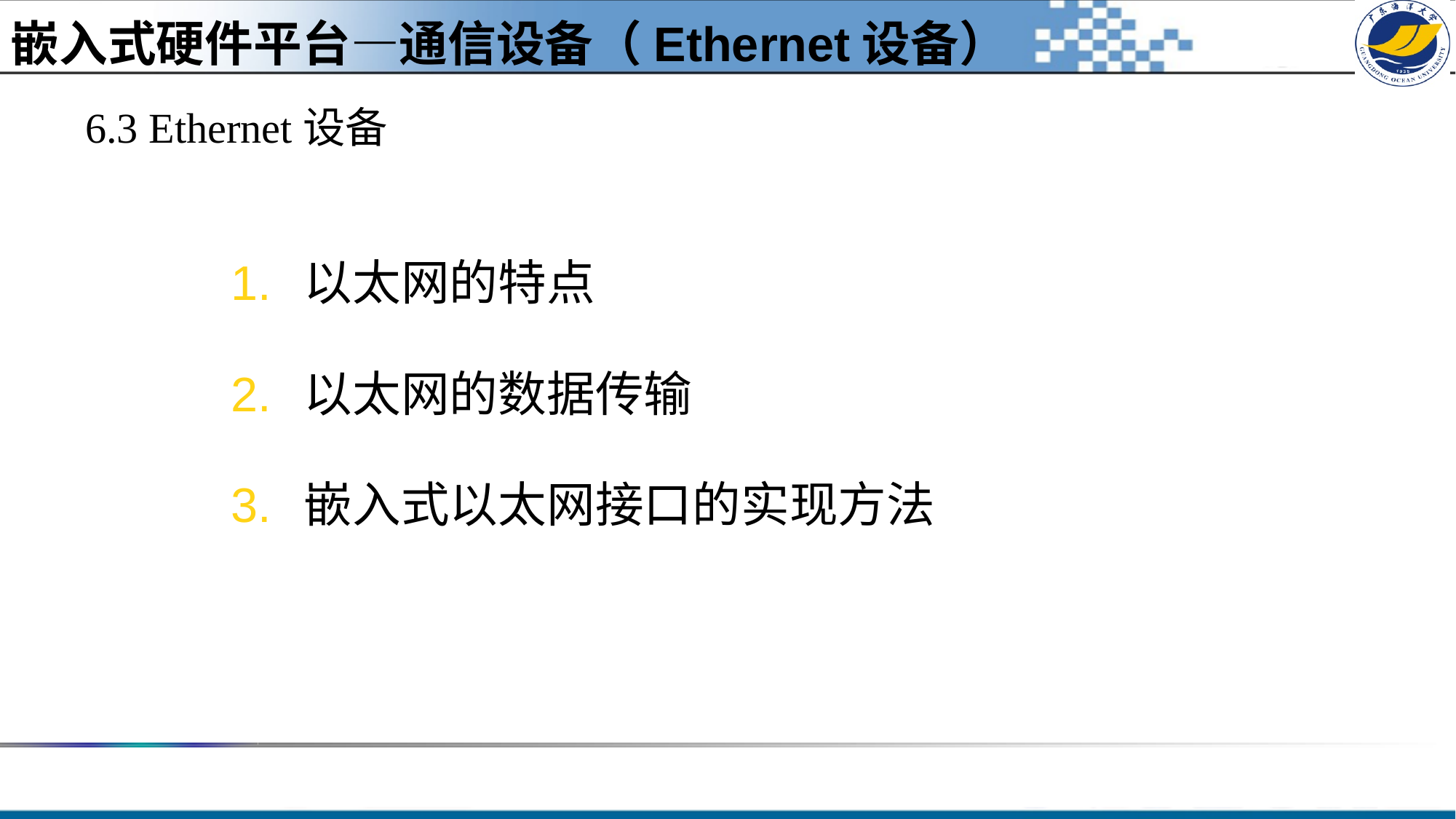

嵌入式硬件平台—通信设备（Ethernet设备）
6.3 Ethernet设备
以太网的特点
以太网的数据传输
嵌入式以太网接口的实现方法
123